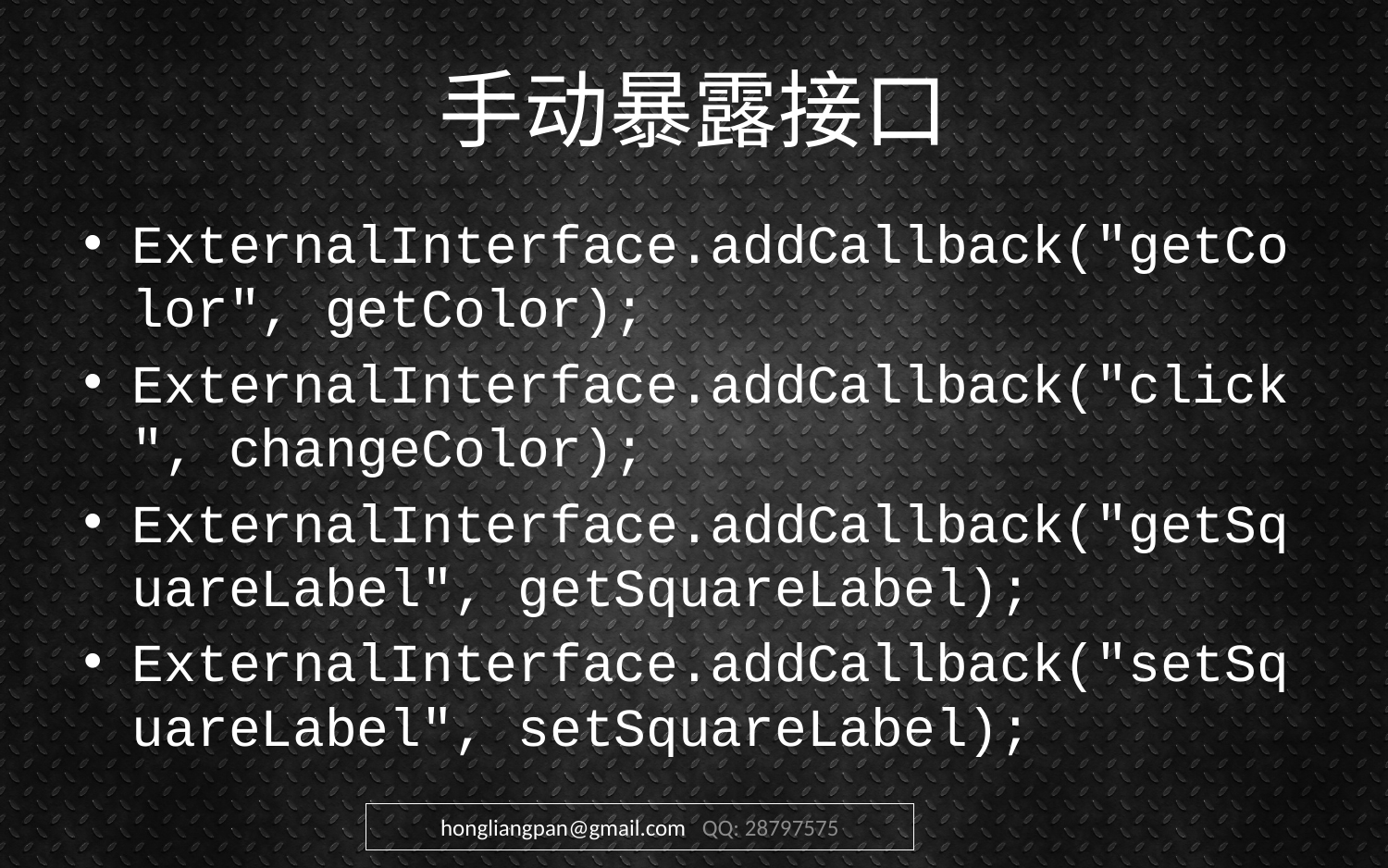

# 手动暴露接口
ExternalInterface.addCallback("getColor", getColor);
ExternalInterface.addCallback("click", changeColor);
ExternalInterface.addCallback("getSquareLabel", getSquareLabel);
ExternalInterface.addCallback("setSquareLabel", setSquareLabel);